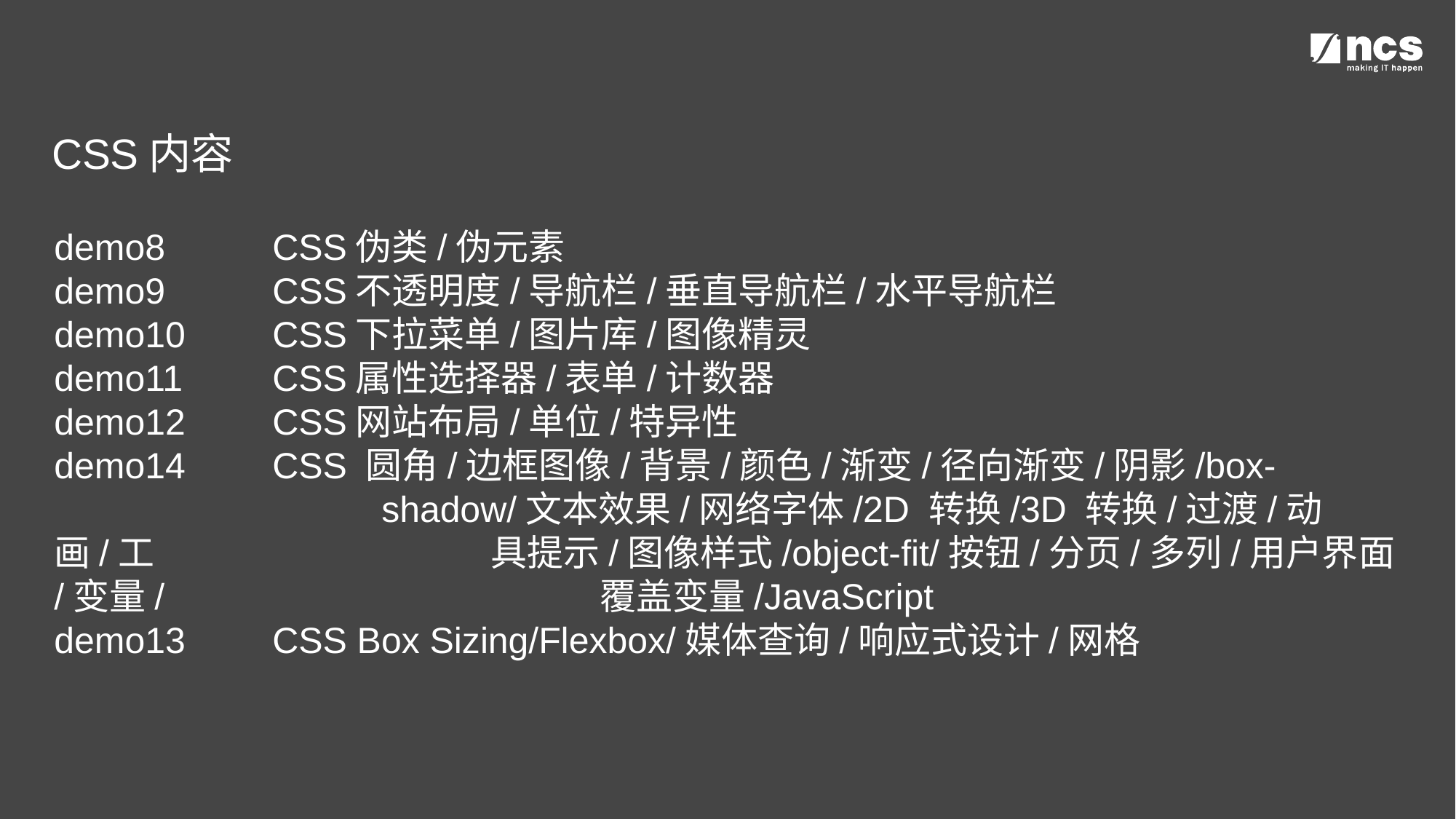

CSS内容
demo8	CSS伪类/伪元素
demo9	CSS不透明度/导航栏/垂直导航栏/水平导航栏
demo10	CSS下拉菜单/图片库/图像精灵
demo11	CSS属性选择器/表单/计数器
demo12	CSS网站布局/单位/特异性
demo14	CSS 圆角/边框图像/背景/颜色/渐变/径向渐变/阴影/box-				shadow/文本效果/网络字体/2D 转换/3D 转换/过渡/动画/工				具提示/图像样式/object-fit/按钮/分页/多列/用户界面/变量/				覆盖变量/JavaScript
demo13	CSS Box Sizing/Flexbox/媒体查询/响应式设计/网格